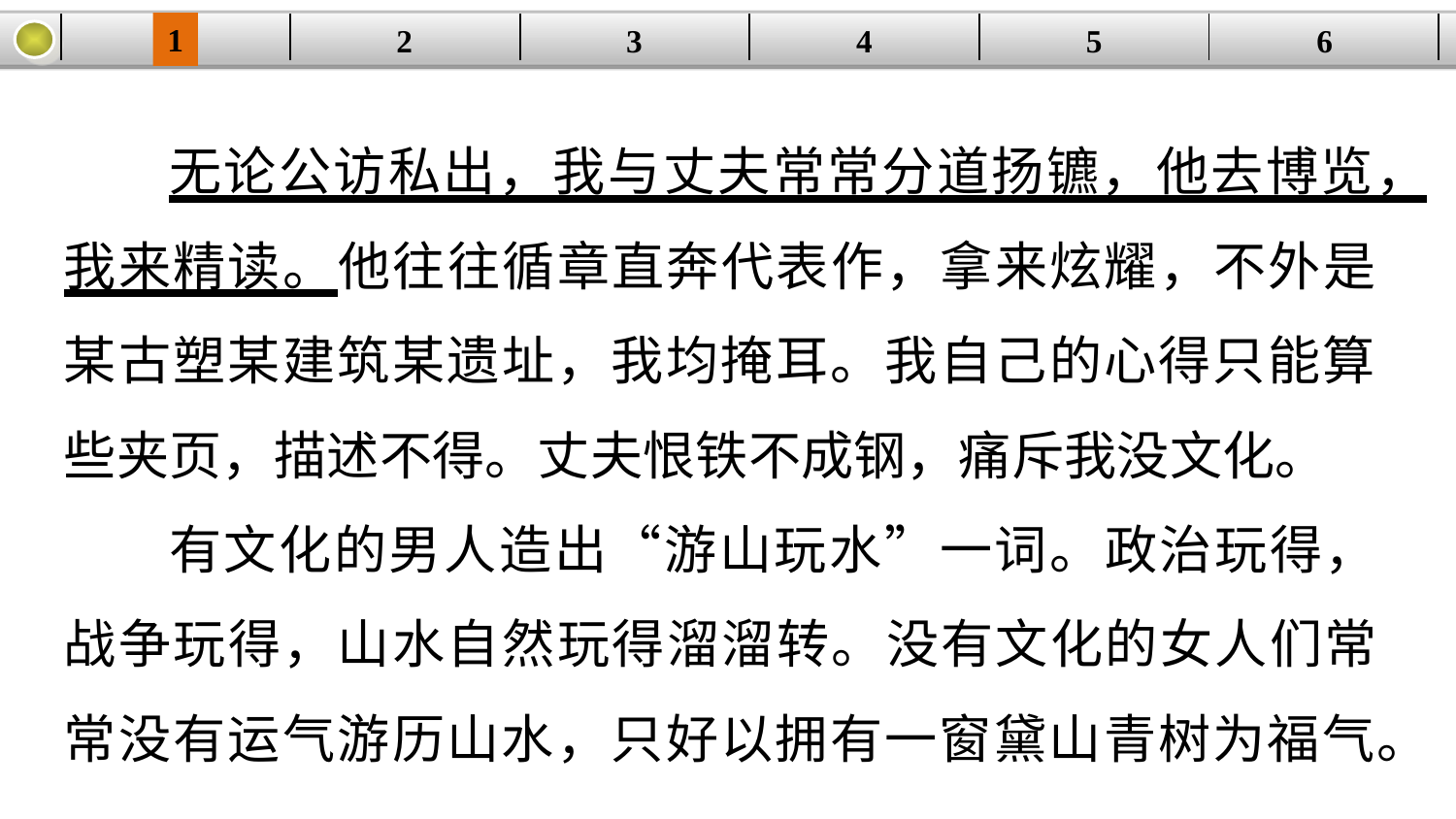

1
2
3
4
|  |  |  |  |  |  |
| --- | --- | --- | --- | --- | --- |
5
6

无论公访私出，我与丈夫常常分道扬镳，他去博览，我来精读。他往往循章直奔代表作，拿来炫耀，不外是某古塑某建筑某遗址，我均掩耳。我自己的心得只能算些夹页，描述不得。丈夫恨铁不成钢，痛斥我没文化。
有文化的男人造出“游山玩水”一词。政治玩得，战争玩得，山水自然玩得溜溜转。没有文化的女人们常常没有运气游历山水，只好以拥有一窗黛山青树为福气。